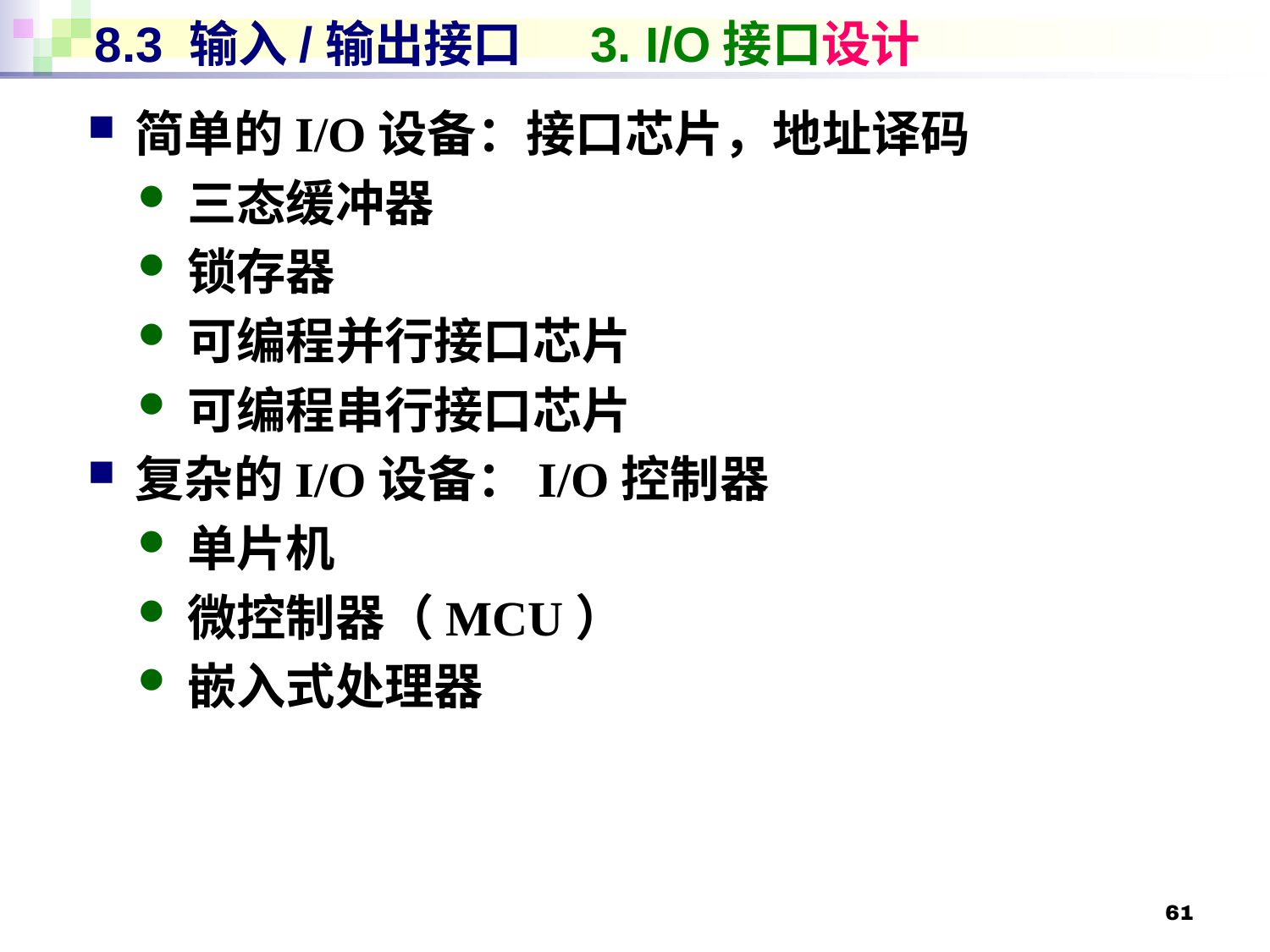

# 8.3 输入/输出接口     3. I/O接口设计
简单的I/O设备：接口芯片，地址译码
三态缓冲器
锁存器
可编程并行接口芯片
可编程串行接口芯片
复杂的I/O设备：I/O控制器
单片机
微控制器（MCU）
嵌入式处理器
61